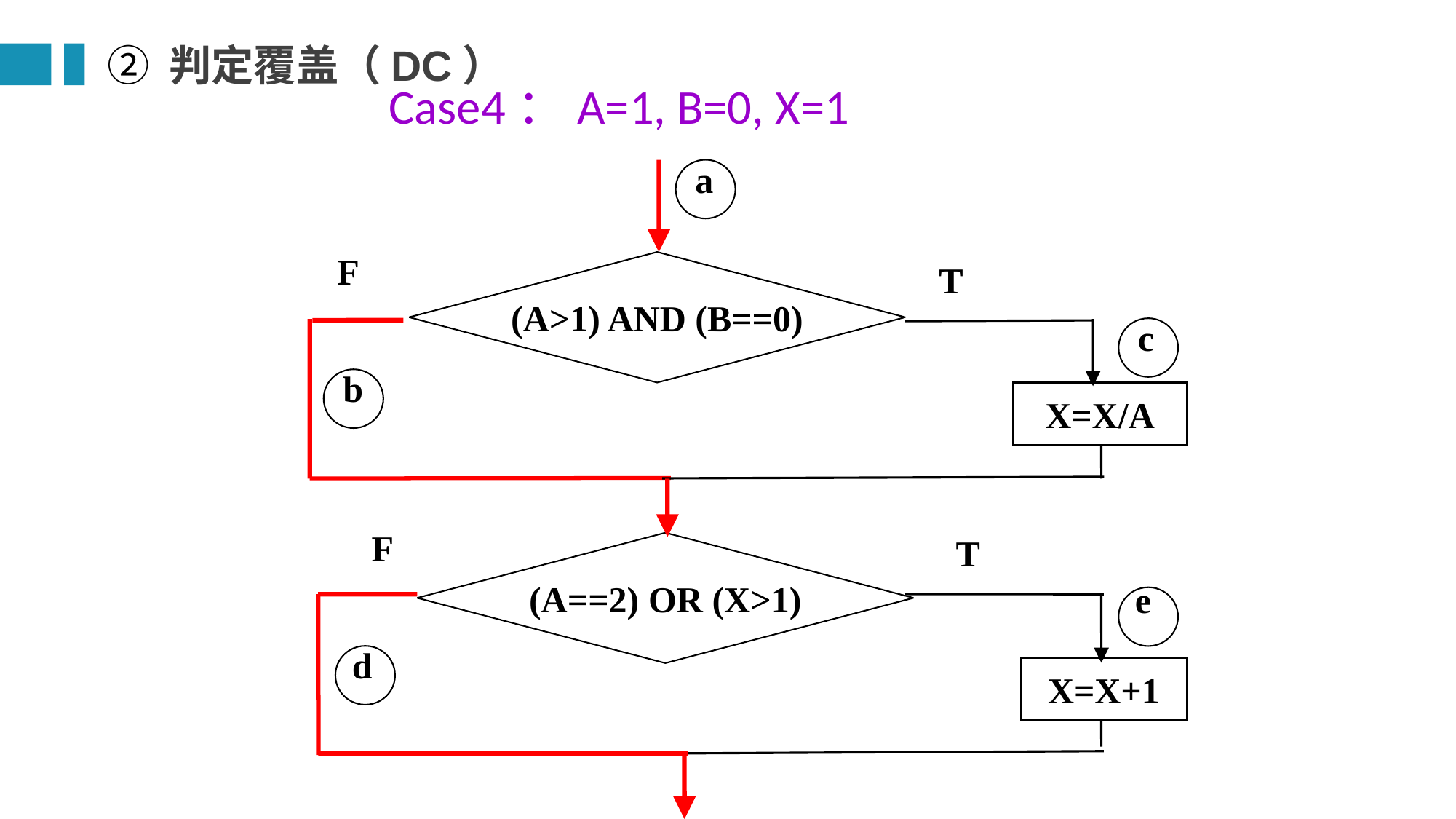

② 判定覆盖（DC）

# Case4：A=1, B=0, X=1

a

F
(A>1) AND (B==0)
T
c

b

X=X/A

F
T
(A==2) OR (X>1)
e

d

X=X+1

57